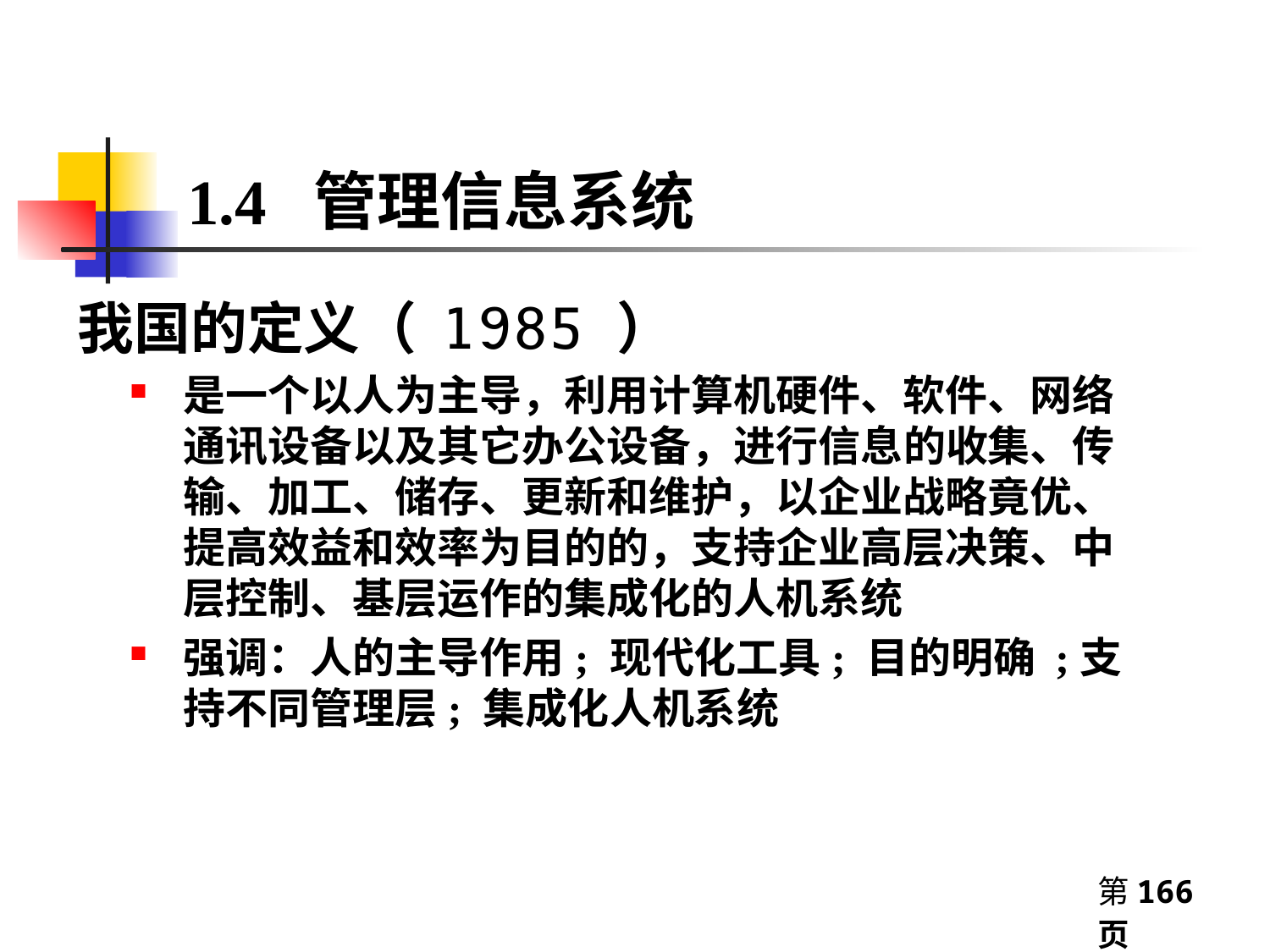

1.4  管理信息系统
我国的定义（ 1985 ）
是一个以人为主导，利用计算机硬件、软件、网络通讯设备以及其它办公设备，进行信息的收集、传输、加工、储存、更新和维护，以企业战略竟优、提高效益和效率为目的的，支持企业高层决策、中层控制、基层运作的集成化的人机系统
强调：人的主导作用; 现代化工具; 目的明确 ;支持不同管理层; 集成化人机系统